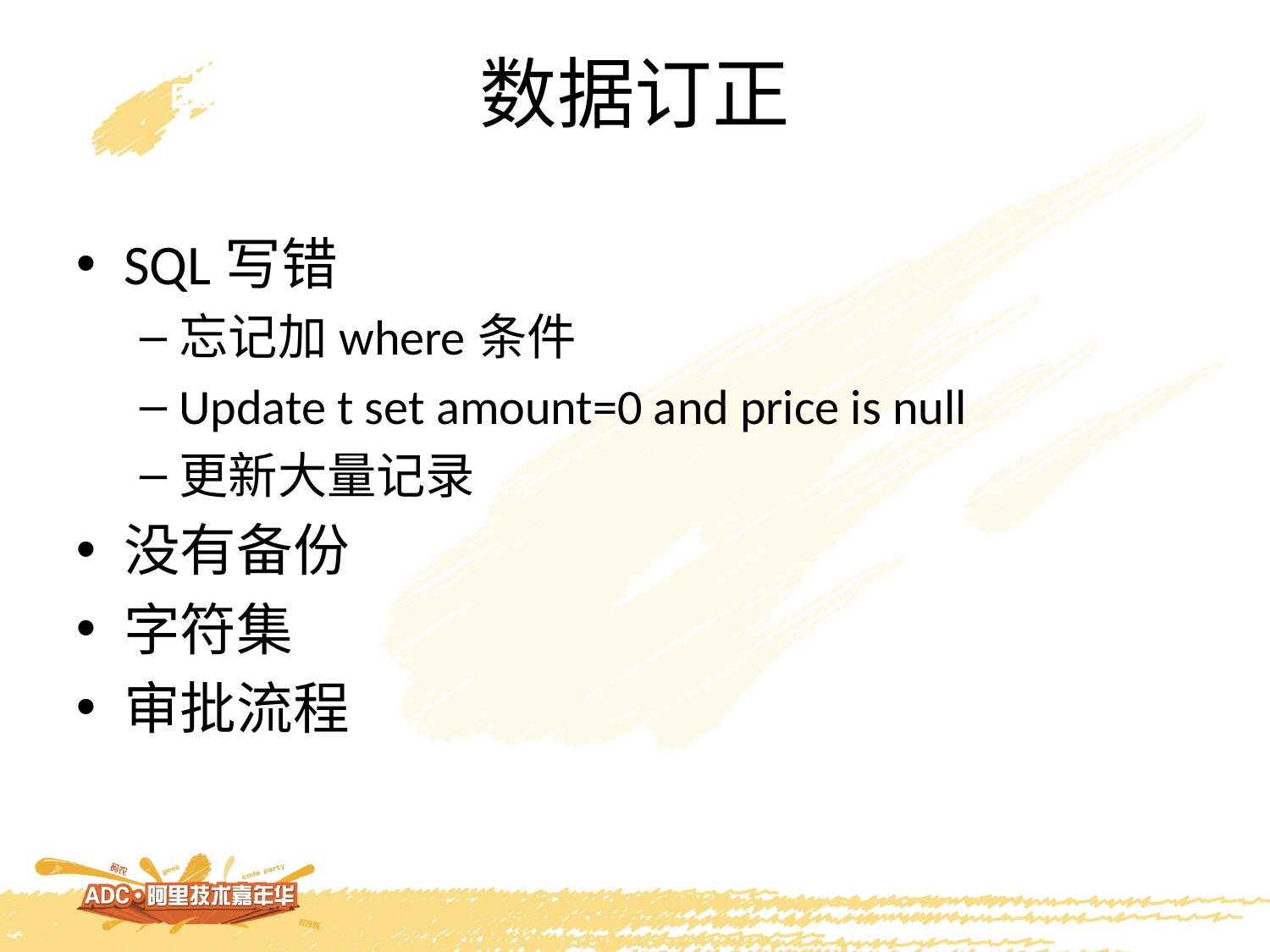

# 数据订正
SQL写错
忘记加where条件
Update t set amount=0 and price is null
更新大量记录
没有备份
字符集
审批流程